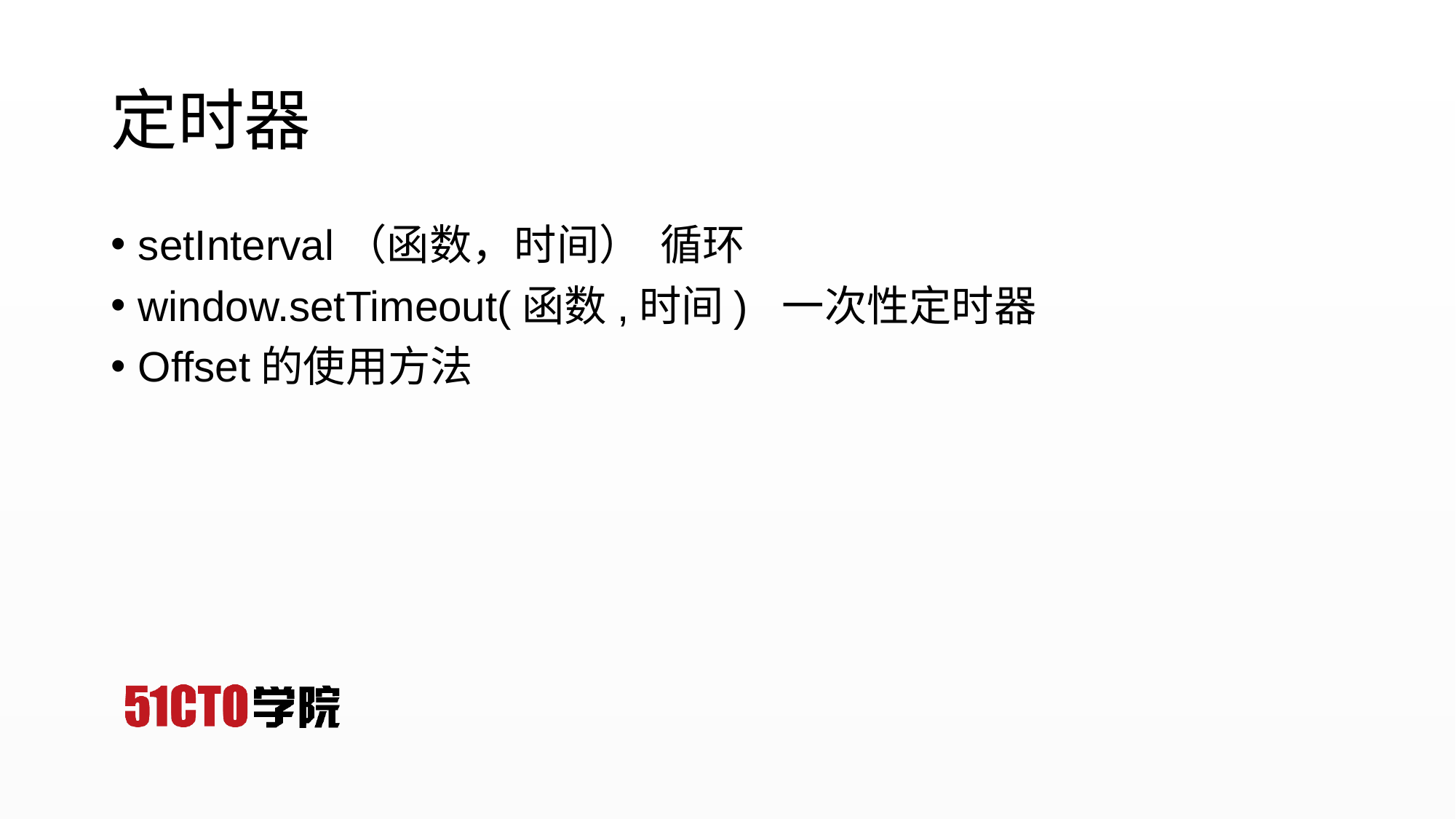

# 定时器
setInterval（函数，时间）  循环
window.setTimeout(函数,时间)  一次性定时器
Offset的使用方法